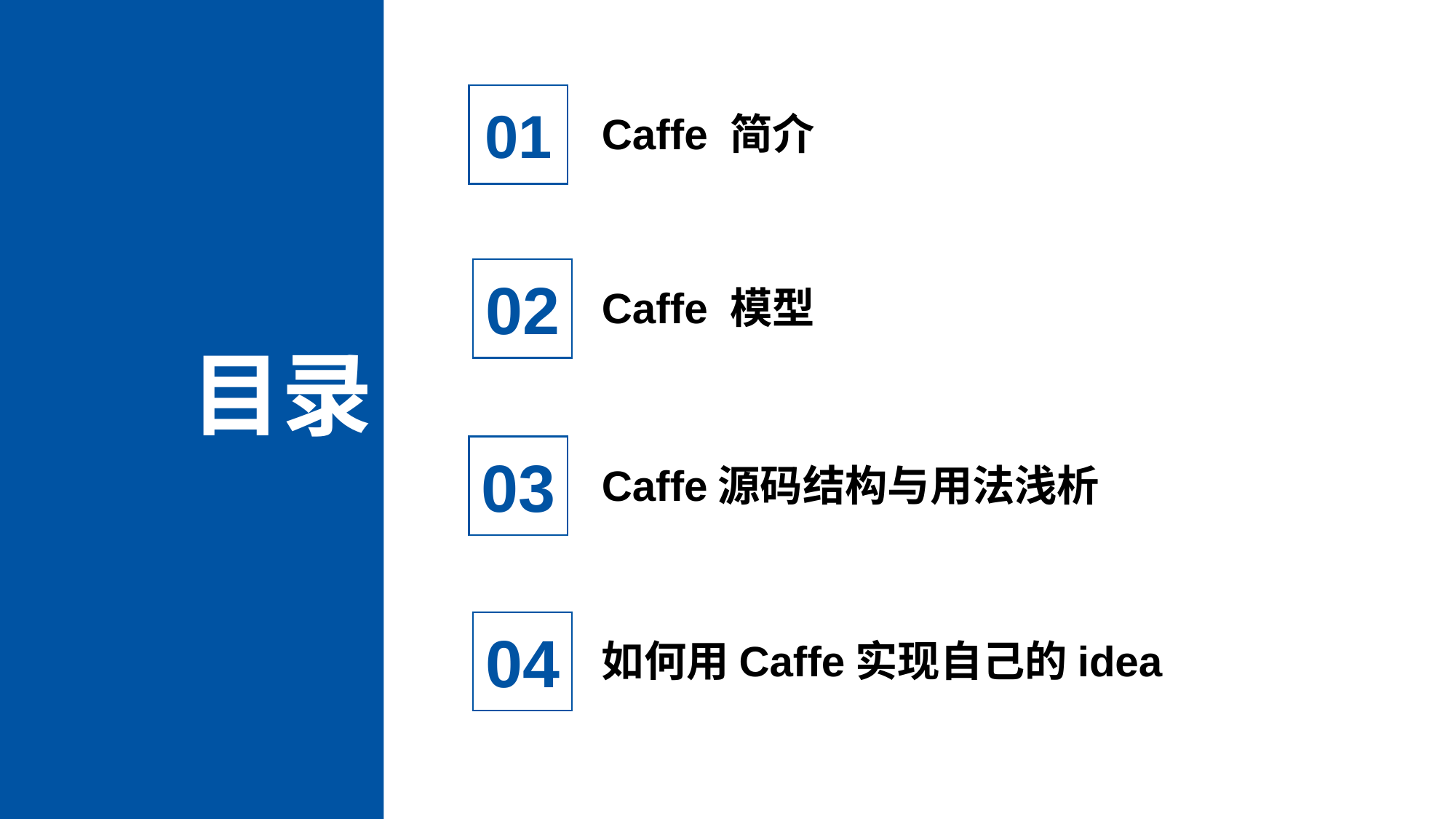

01
Caffe 简介

02
Caffe 模型
目录

03
Caffe源码结构与用法浅析

04
如何用Caffe实现自己的idea